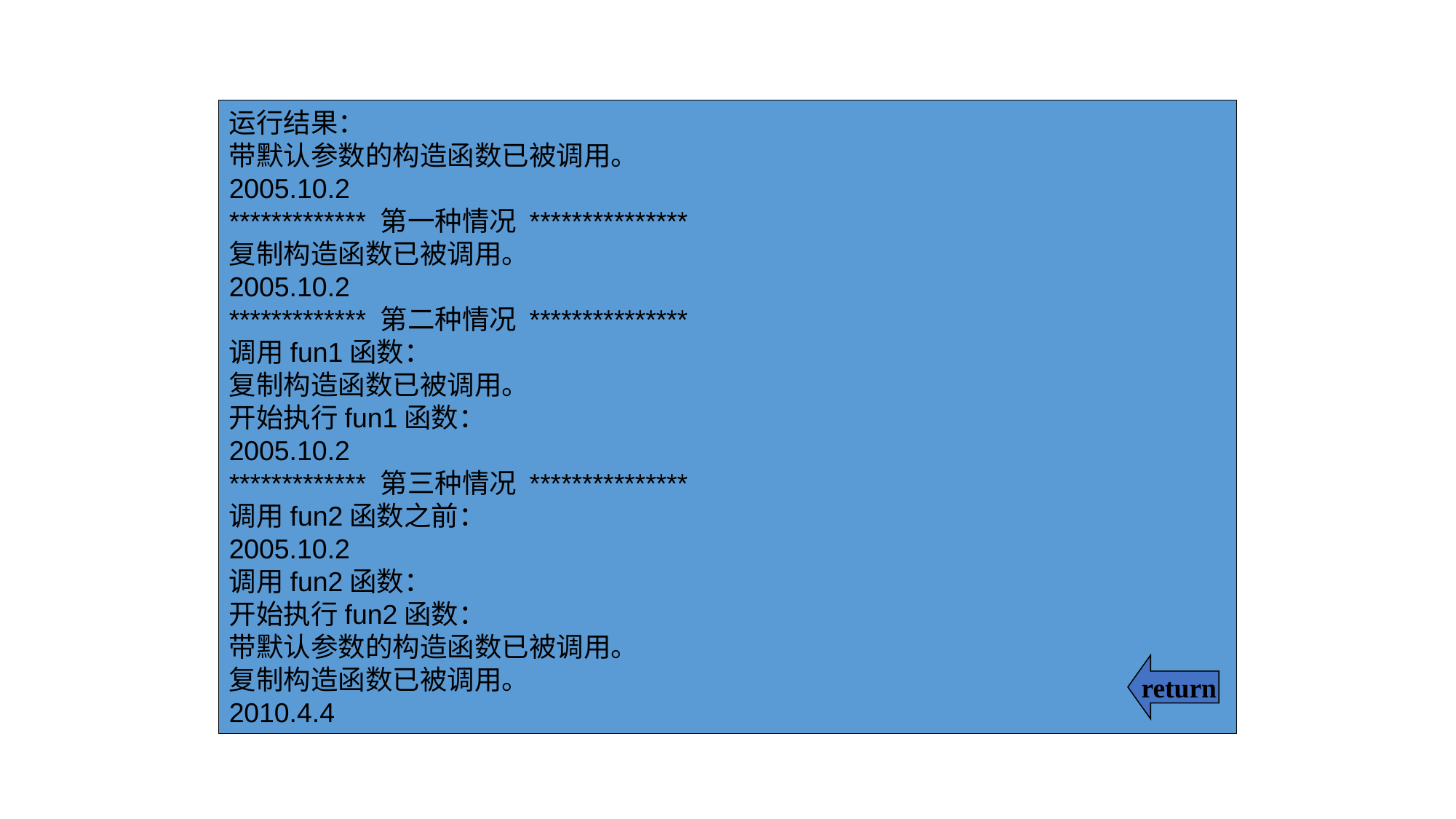

运行结果：
带默认参数的构造函数已被调用。
2005.10.2
************* 第一种情况 ***************
复制构造函数已被调用。
2005.10.2
************* 第二种情况 ***************
调用fun1函数：
复制构造函数已被调用。
开始执行fun1函数：
2005.10.2
************* 第三种情况 ***************
调用fun2函数之前：
2005.10.2
调用fun2函数：
开始执行fun2函数：
带默认参数的构造函数已被调用。
复制构造函数已被调用。
2010.4.4
return